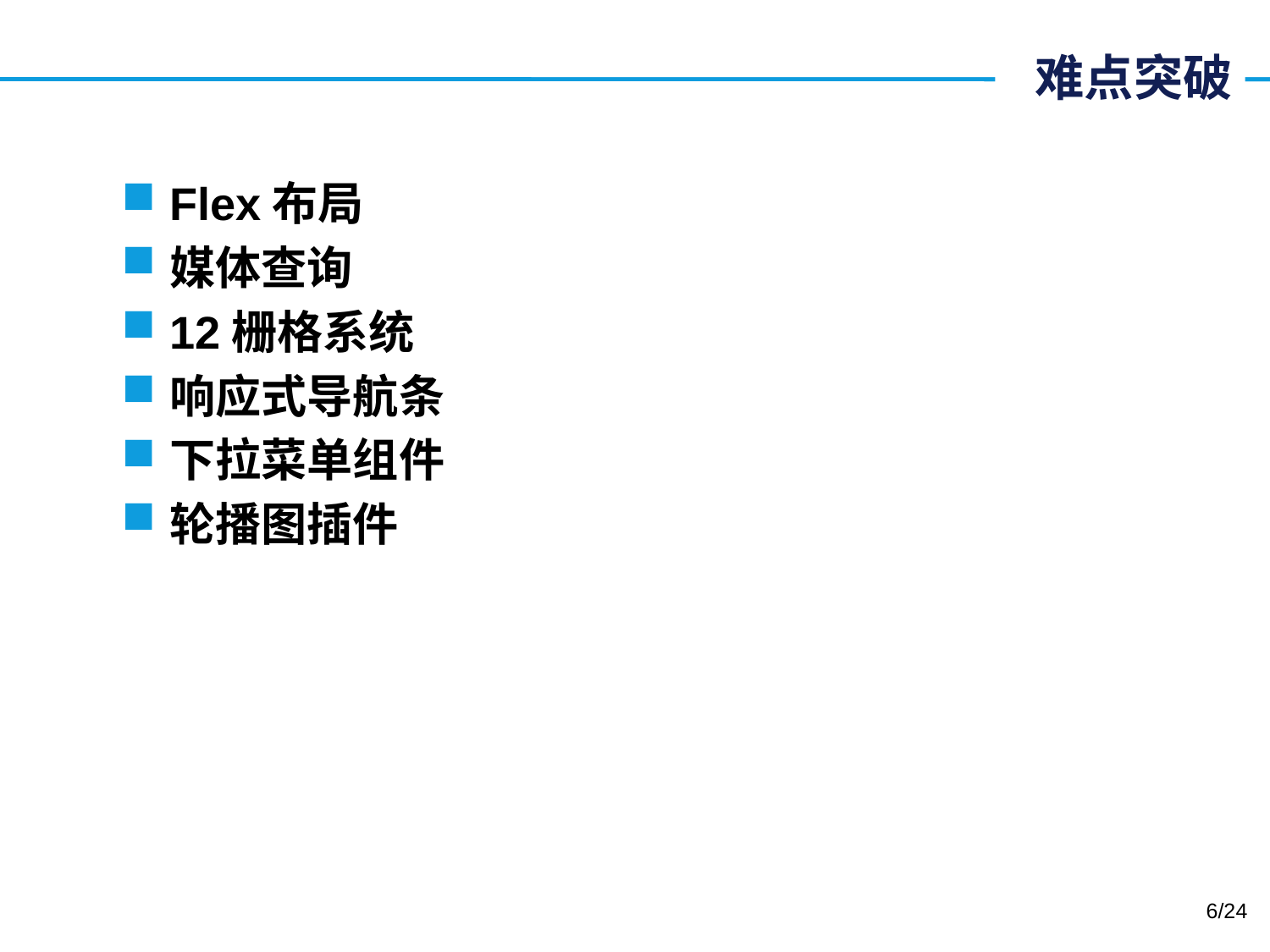

# 难点突破
Flex布局
媒体查询
12栅格系统
响应式导航条
下拉菜单组件
轮播图插件

6/24